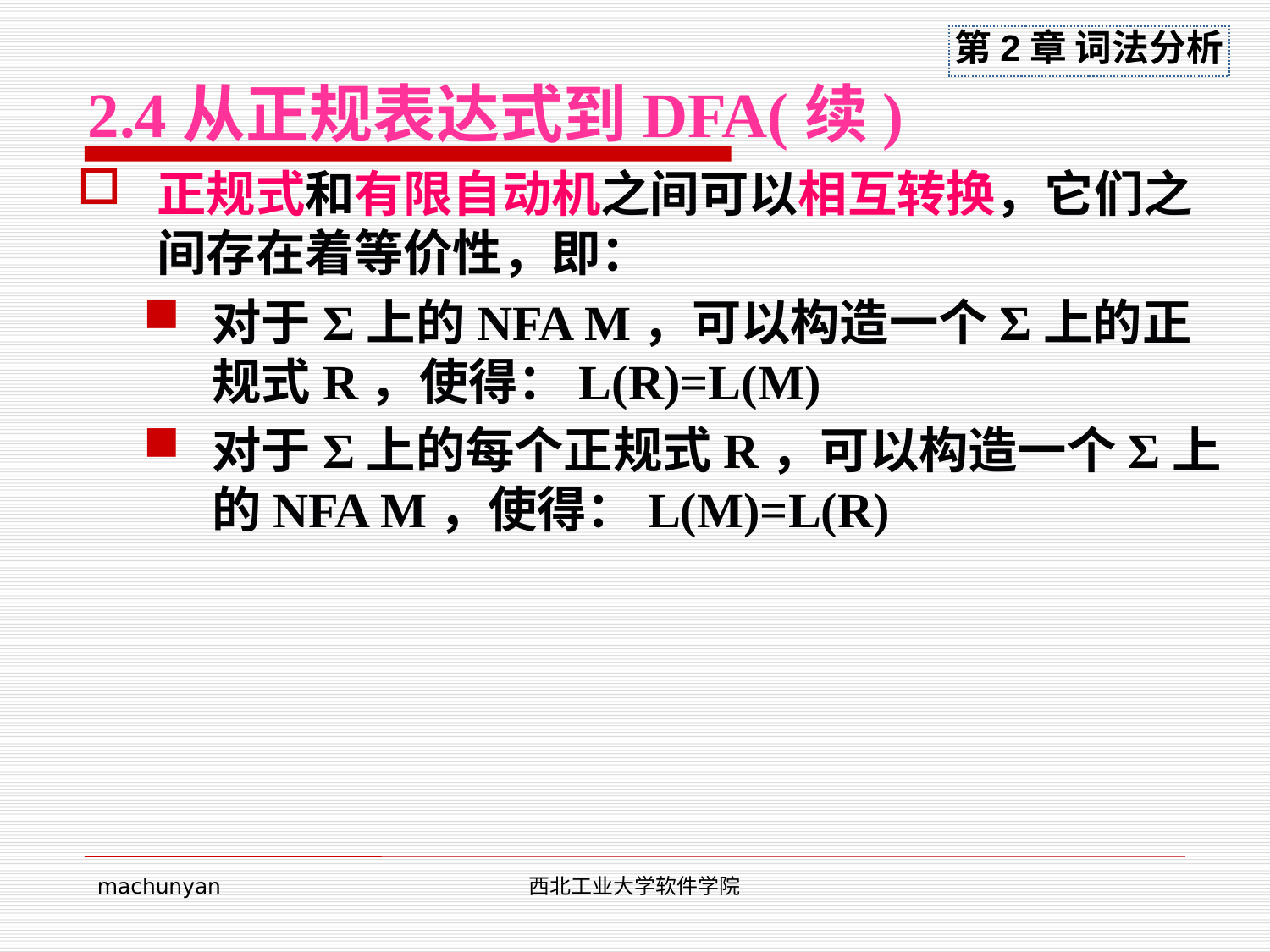

# 2.4从正规表达式到DFA(续)
正规式和有限自动机之间可以相互转换，它们之间存在着等价性，即：
对于Σ上的NFA M，可以构造一个Σ上的正规式R，使得：L(R)=L(M)
对于Σ上的每个正规式R，可以构造一个Σ上的NFA M，使得：L(M)=L(R)
machunyan

西北工业大学软件学院
74